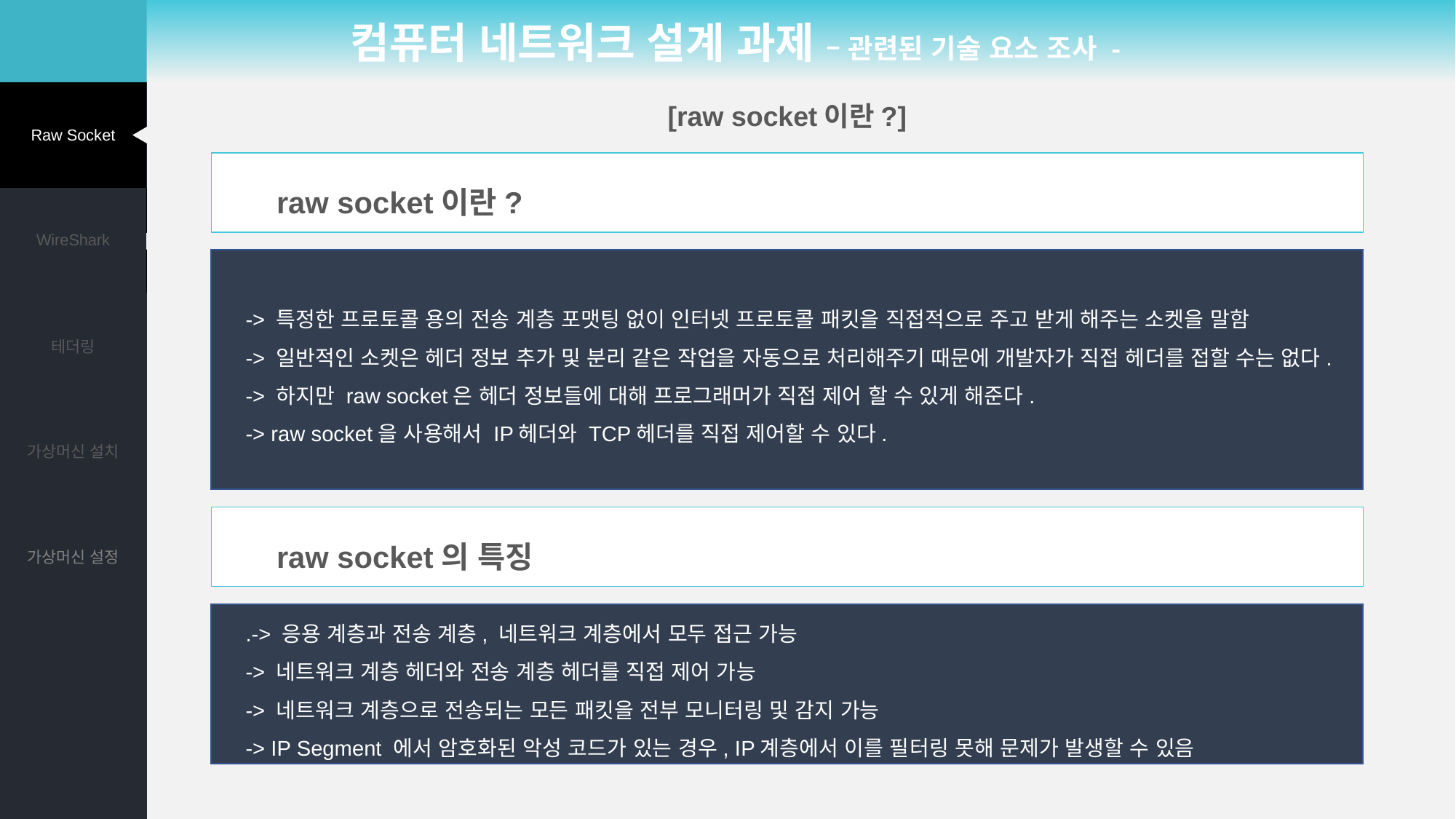

컴퓨터 네트워크 설계 과제 – 관련된 기술 요소 조사 -
[raw socket이란?]
| Contents 1 |
| --- |
| WireShark |
| Contents 3 |
| Contents 4 |
| Contents 5 |
| Contents 6 |
| Contents 7 |
| Raw Socket |
| --- |
| WireShark |
| 테더링 |
| 가상머신 설치 |
| 가상머신 설정 |
|  |
|  |

raw socket이란?

-> 특정한 프로토콜 용의 전송 계층 포맷팅 없이 인터넷 프로토콜 패킷을 직접적으로 주고 받게 해주는 소켓을 말함
-> 일반적인 소켓은 헤더 정보 추가 및 분리 같은 작업을 자동으로 처리해주기 때문에 개발자가 직접 헤더를 접할 수는 없다.
-> 하지만 raw socket은 헤더 정보들에 대해 프로그래머가 직접 제어 할 수 있게 해준다.
-> raw socket을 사용해서 IP헤더와 TCP헤더를 직접 제어할 수 있다.
raw socket의 특징
.-> 응용 계층과 전송 계층, 네트워크 계층에서 모두 접근 가능
-> 네트워크 계층 헤더와 전송 계층 헤더를 직접 제어 가능
-> 네트워크 계층으로 전송되는 모든 패킷을 전부 모니터링 및 감지 가능
-> IP Segment 에서 암호화된 악성 코드가 있는 경우, IP계층에서 이를 필터링 못해 문제가 발생할 수 있음